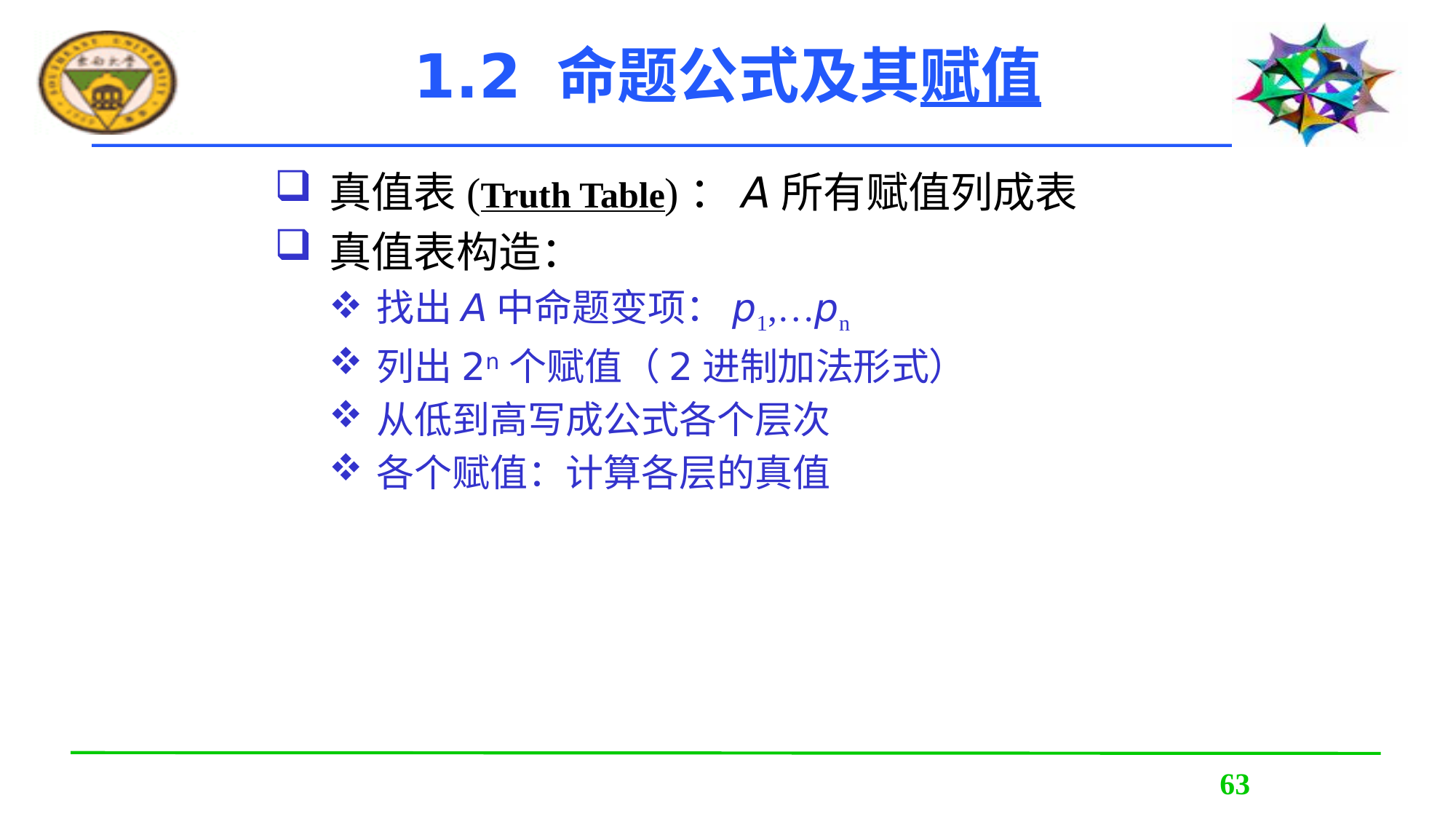

# 1.2 命题公式及其赋值
真值表(Truth Table)：A所有赋值列成表
真值表构造：
找出A中命题变项：p1,…pn
列出2n个赋值（2进制加法形式）
从低到高写成公式各个层次
各个赋值：计算各层的真值